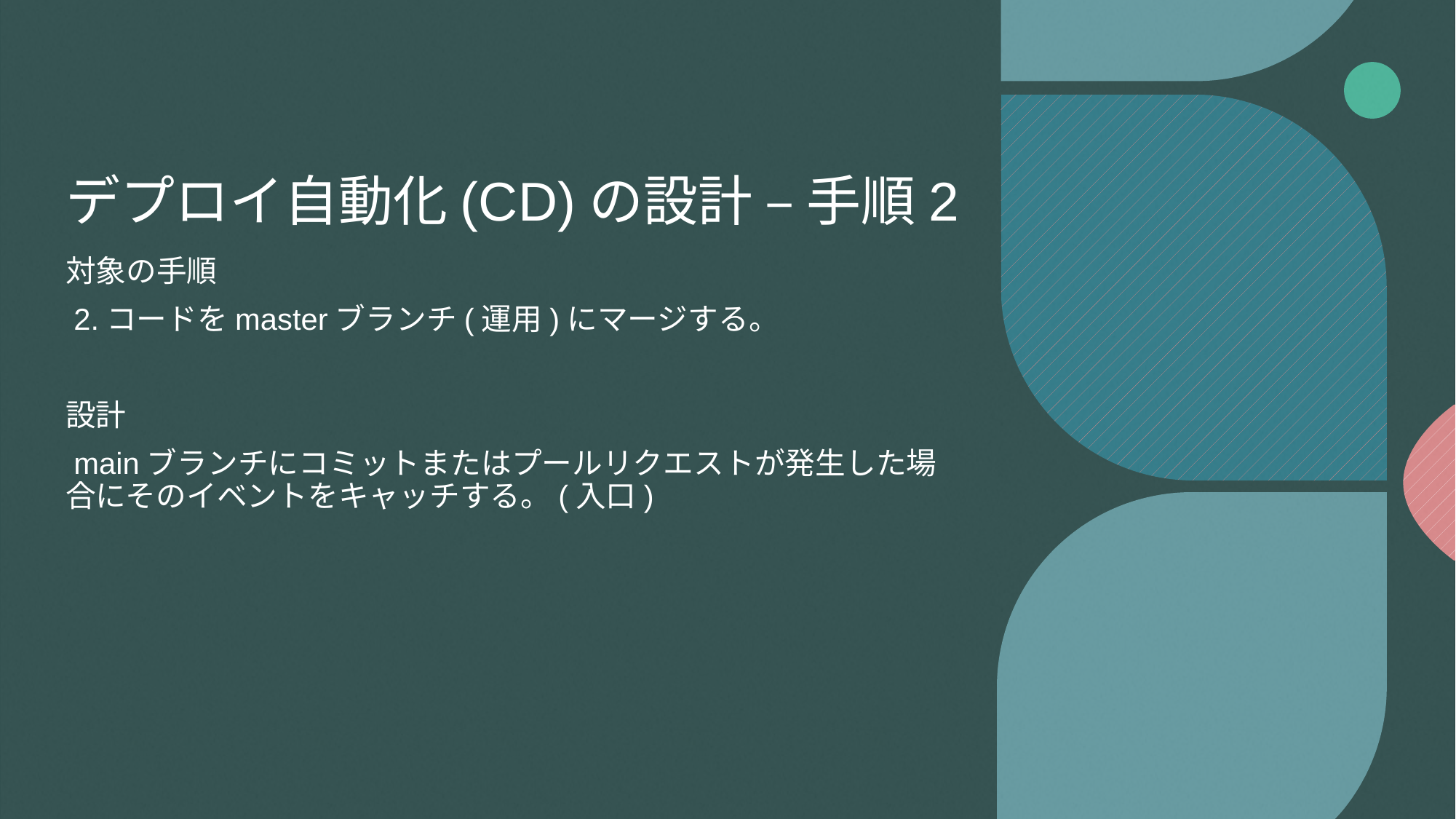

# デプロイ自動化(CD)の設計 – 手順2
対象の手順
 2.コードをmasterブランチ(運用)にマージする。

設計
 mainブランチにコミットまたはプールリクエストが発生した場合にそのイベントをキャッチする。(入口)